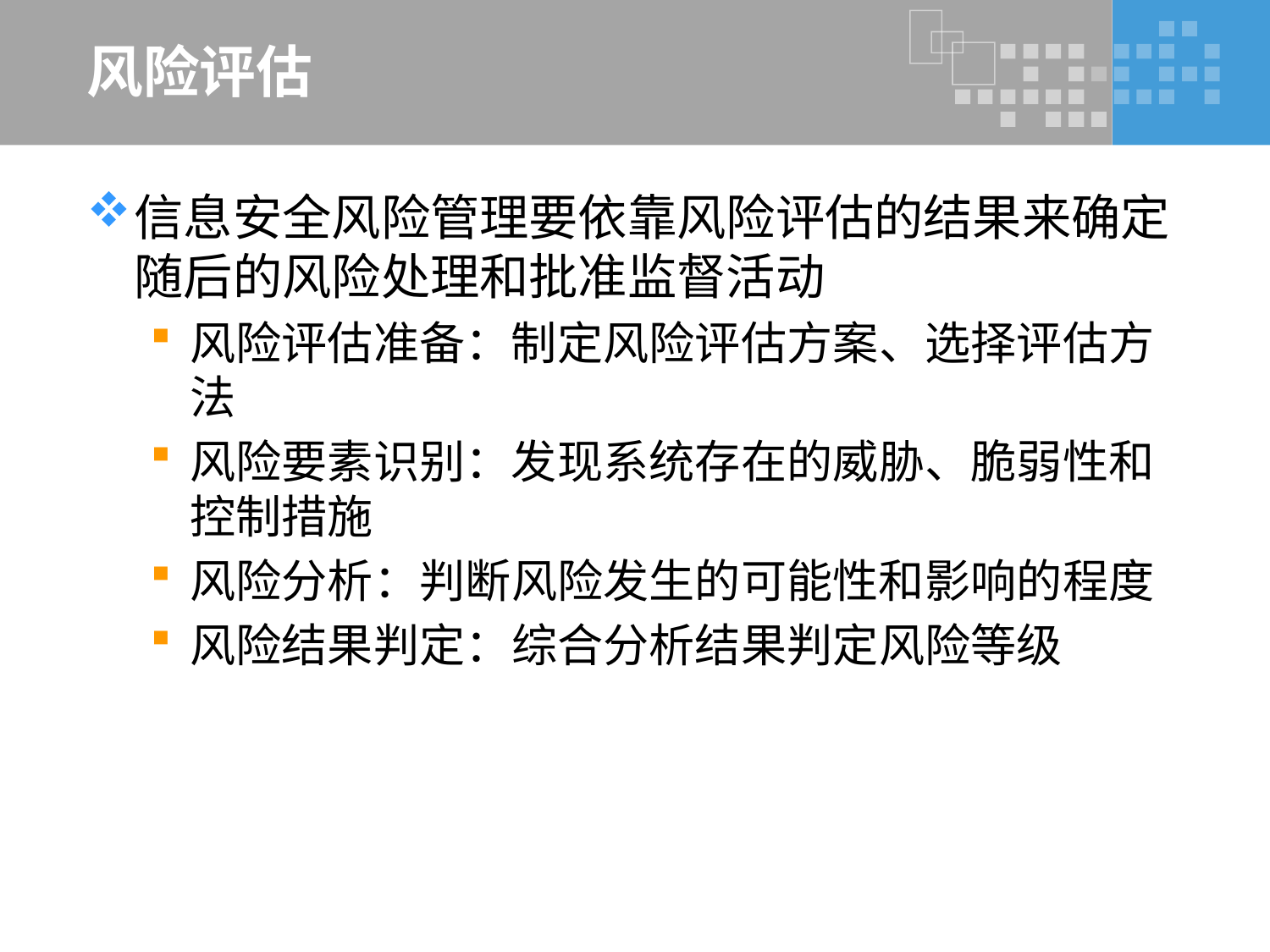

# 风险评估
信息安全风险管理要依靠风险评估的结果来确定随后的风险处理和批准监督活动
风险评估准备：制定风险评估方案、选择评估方法
风险要素识别：发现系统存在的威胁、脆弱性和控制措施
风险分析：判断风险发生的可能性和影响的程度
风险结果判定：综合分析结果判定风险等级

11